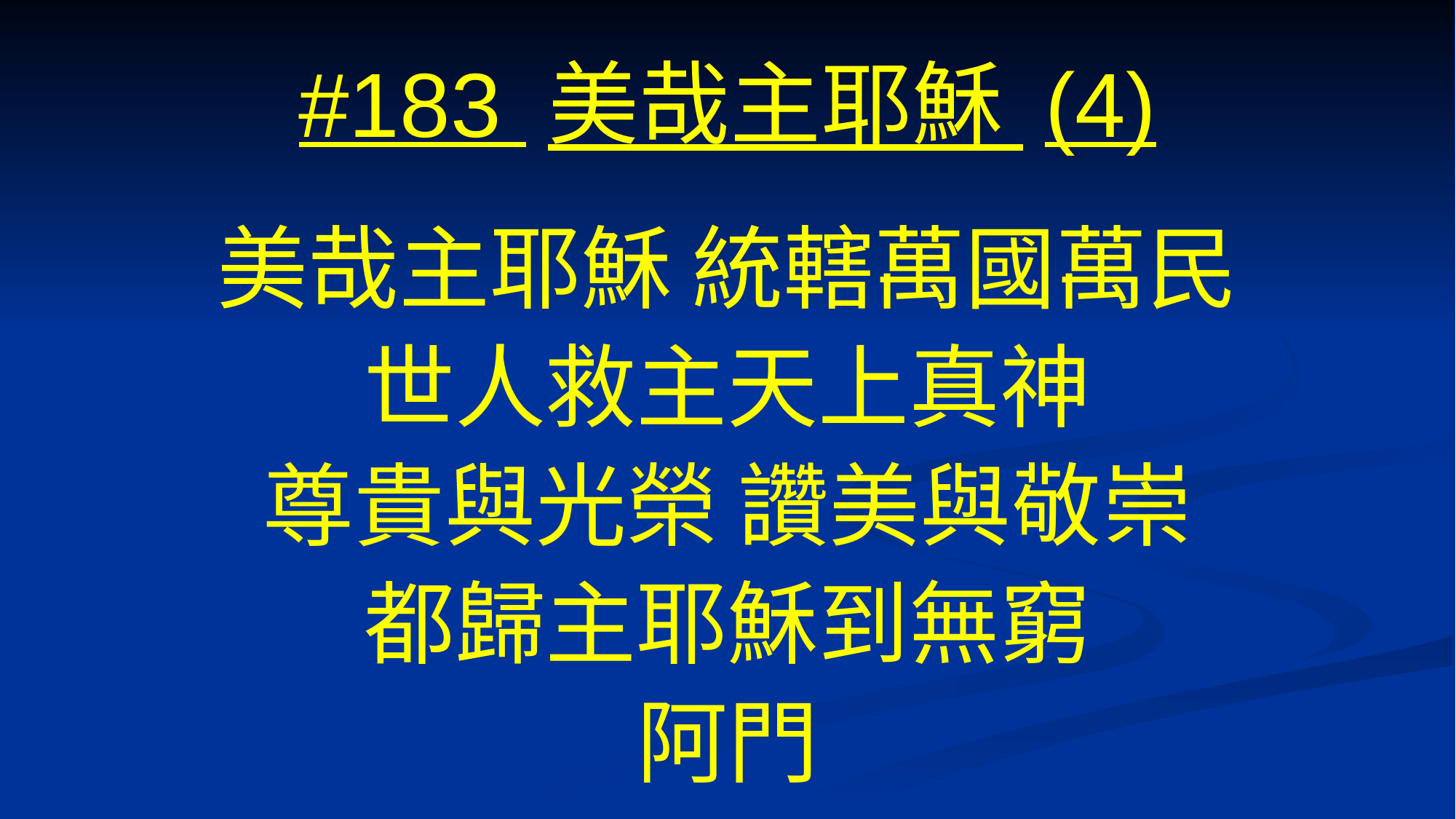

# #183 美哉主耶穌 (4)
美哉主耶穌 統轄萬國萬民
世人救主天上真神
尊貴與光榮 讚美與敬崇
都歸主耶穌到無窮
阿門